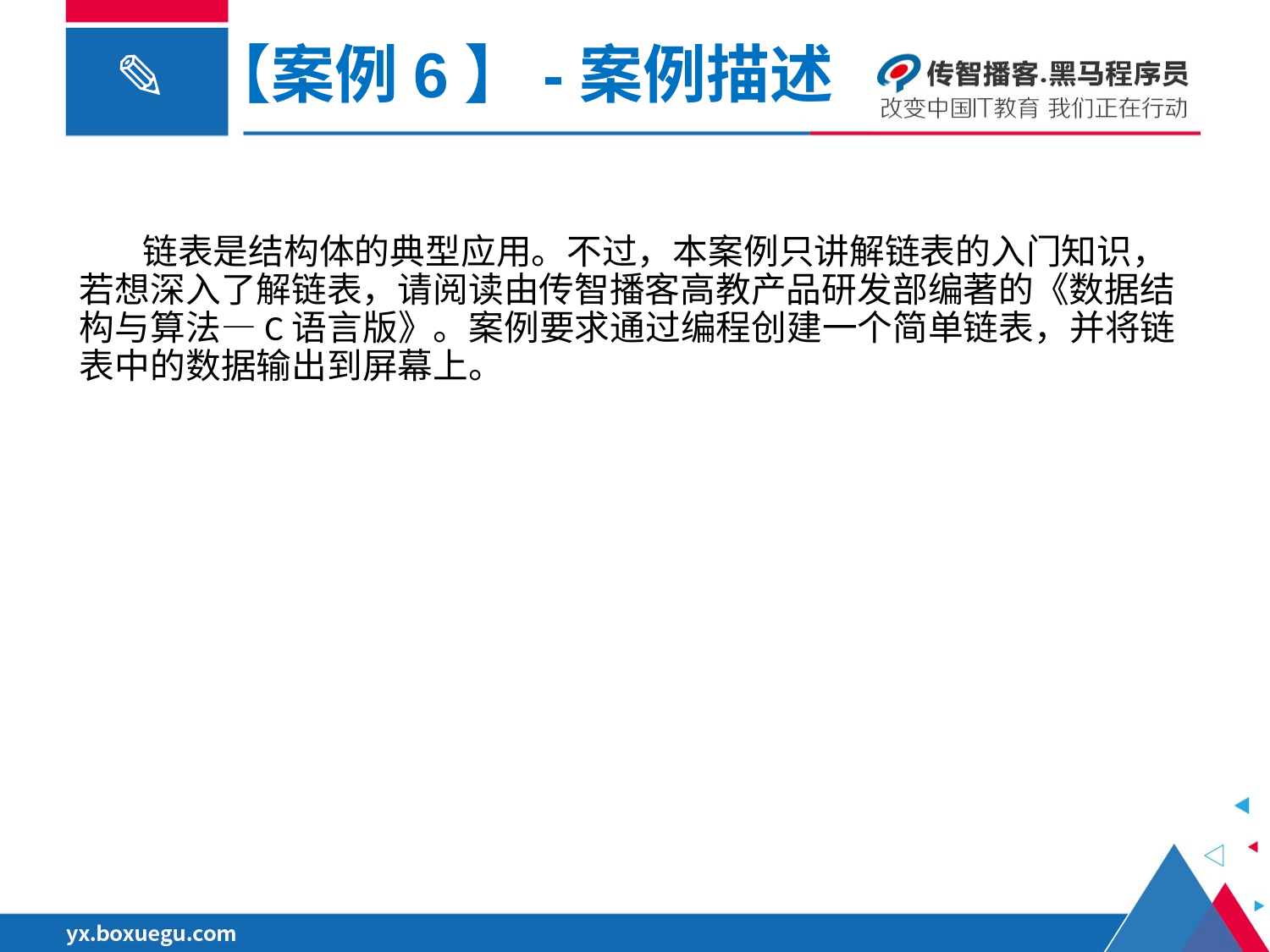

【案例6】-案例描述
       链表是结构体的典型应用。不过，本案例只讲解链表的入门知识，若想深入了解链表，请阅读由传智播客高教产品研发部编著的《数据结构与算法—C语言版》。案例要求通过编程创建一个简单链表，并将链表中的数据输出到屏幕上。